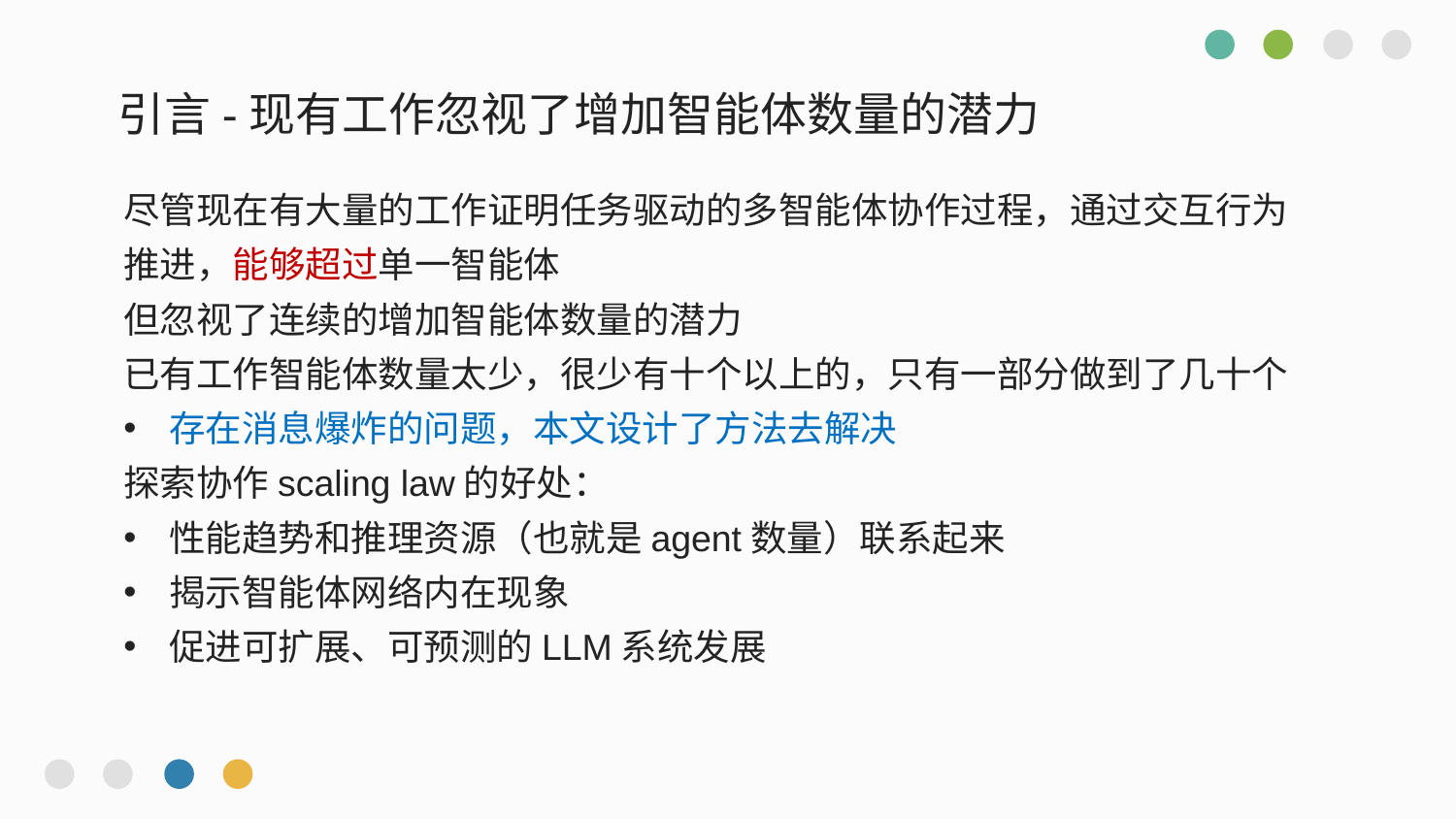

# 引言-现有工作忽视了增加智能体数量的潜力
尽管现在有大量的工作证明任务驱动的多智能体协作过程，通过交互行为推进，能够超过单一智能体
但忽视了连续的增加智能体数量的潜力
已有工作智能体数量太少，很少有十个以上的，只有一部分做到了几十个
存在消息爆炸的问题，本文设计了方法去解决
探索协作scaling law的好处：
性能趋势和推理资源（也就是agent数量）联系起来
揭示智能体网络内在现象
促进可扩展、可预测的LLM系统发展